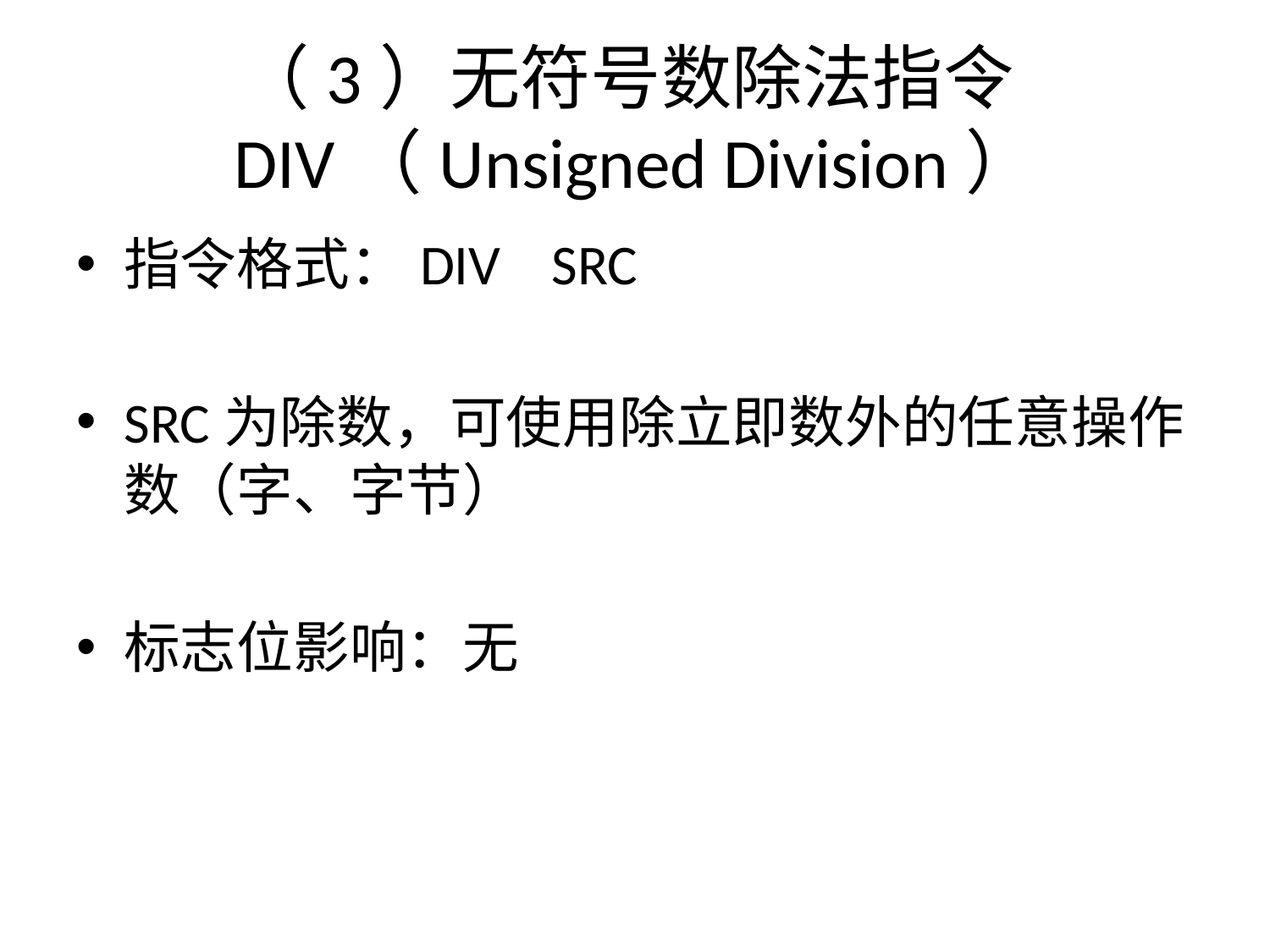

# （3）无符号数除法指令DIV（Unsigned Division）
指令格式：DIV    SRC

SRC为除数，可使用除立即数外的任意操作数（字、字节）

标志位影响：无